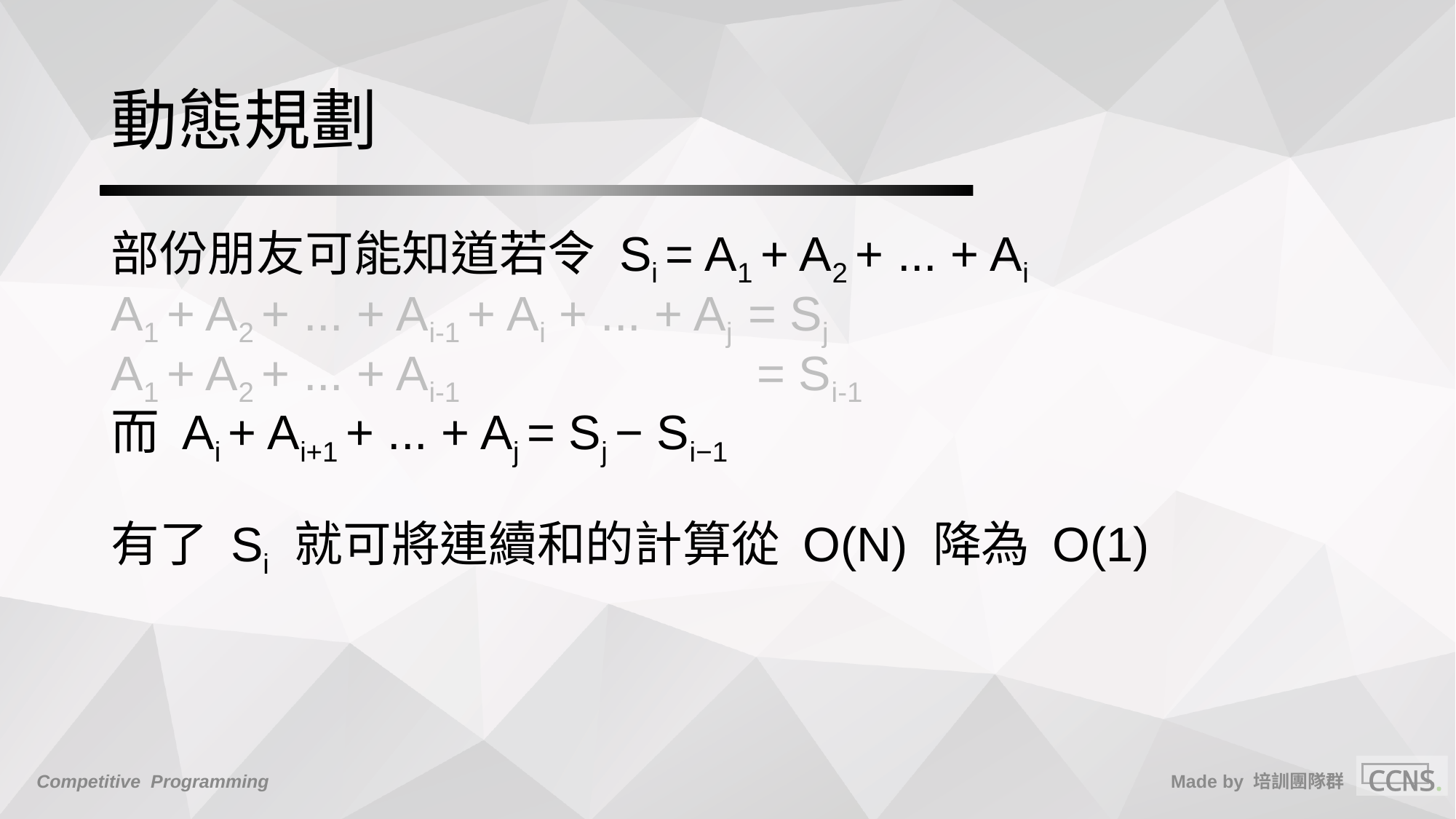

# 動態規劃
部份朋友可能知道若令 Si = A1 + A2 + ... + Ai
A1 + A2 + ... + Ai-1 + Ai + ... + Aj  = Sj
A1 + A2 + ... + Ai-1                                      = Si-1
而 Ai + Ai+1 + ... + Aj = Sj − Si−1
有了 Si 就可將連續和的計算從 O(N) 降為 O(1)